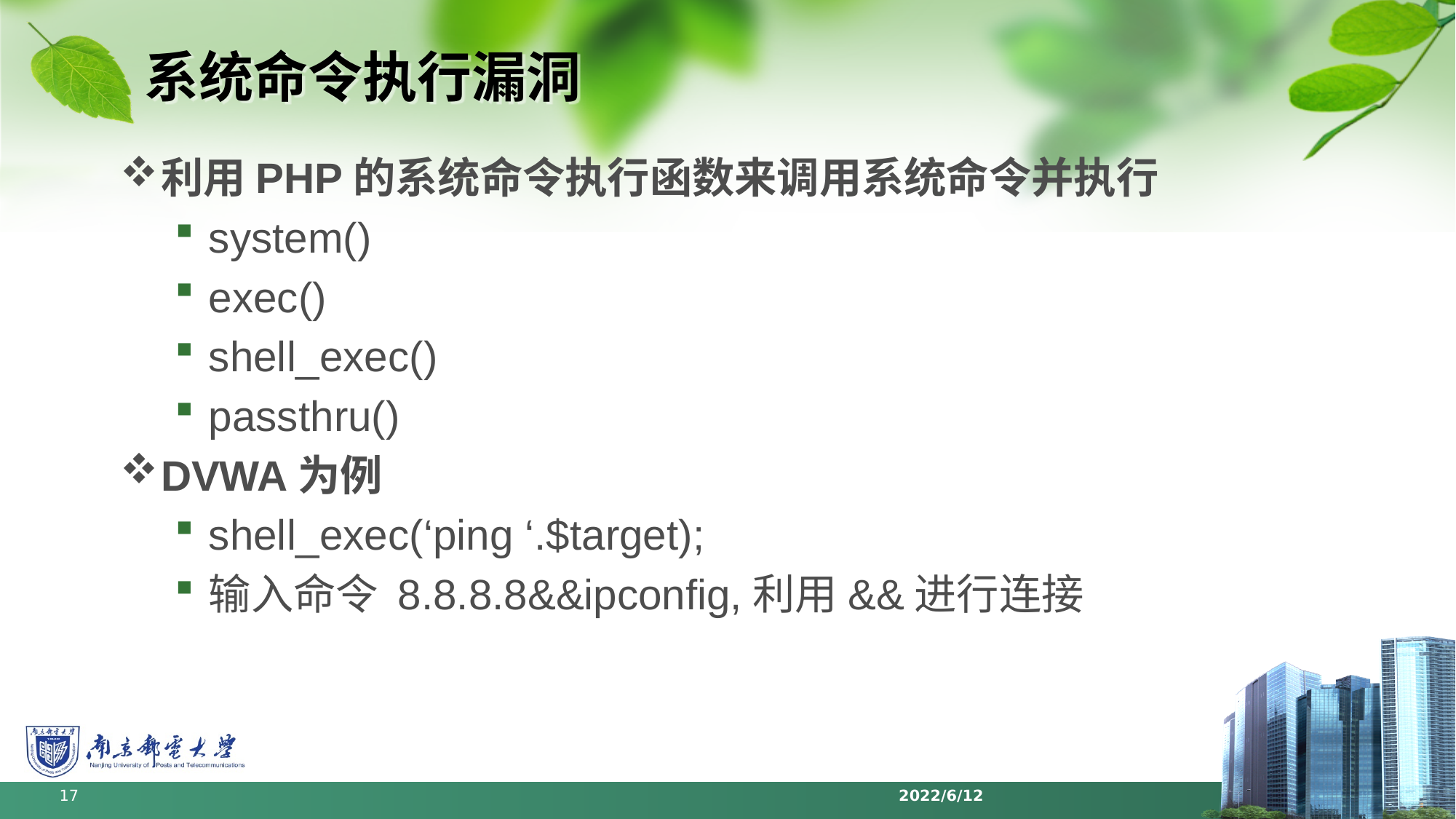

# 系统命令执行漏洞
利用PHP的系统命令执行函数来调用系统命令并执行
system()
exec()
shell_exec()
passthru()
DVWA为例
shell_exec(‘ping ‘.$target);
输入命令 8.8.8.8&&ipconfig,利用&&进行连接
17
2022/6/12